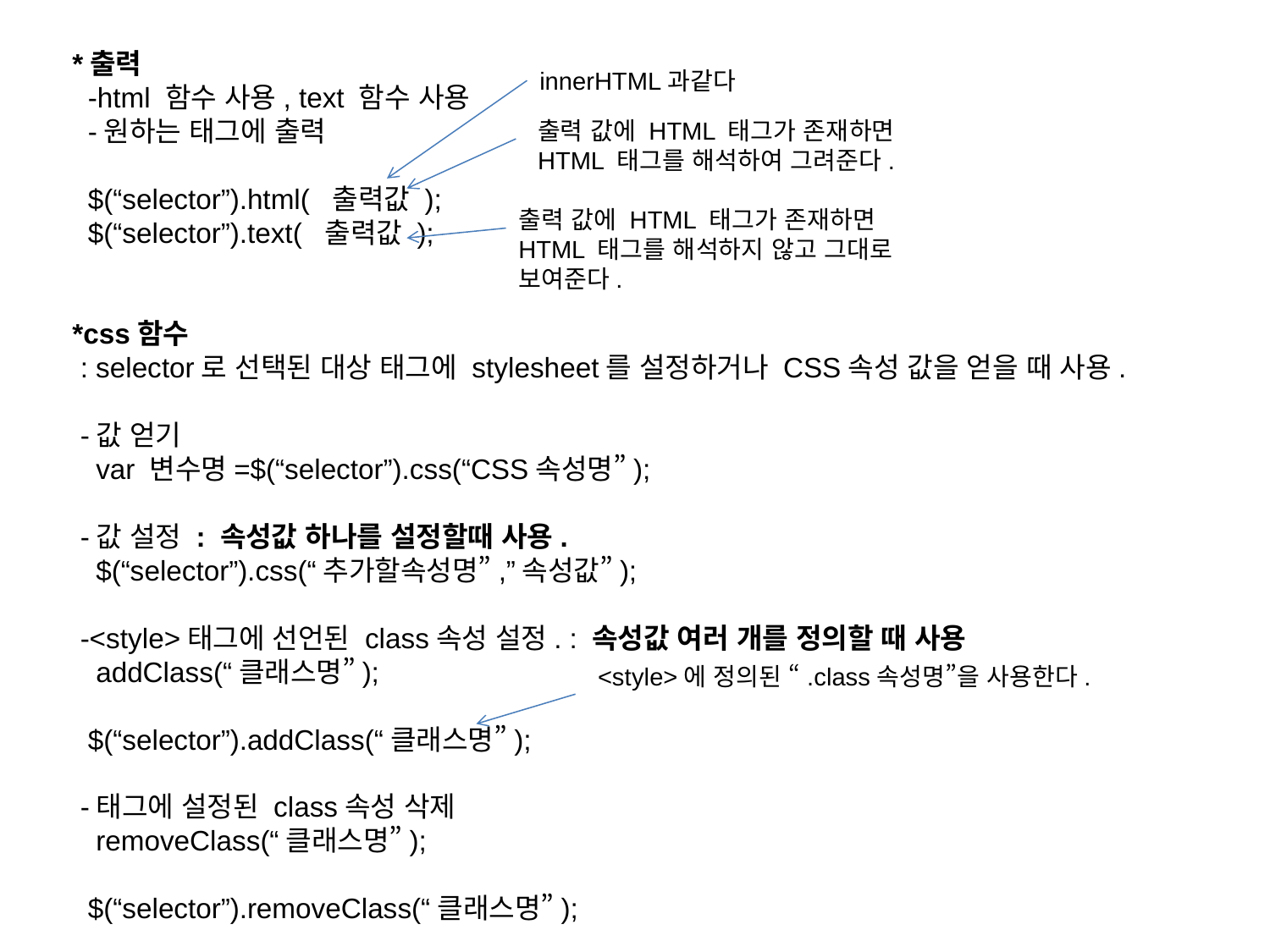

*출력
  -html 함수 사용, text 함수 사용
  -원하는 태그에 출력

  $(“selector”).html(  출력값 );
  $(“selector”).text(  출력값 );

*css함수
 : selector로 선택된 대상 태그에 stylesheet를 설정하거나 CSS속성 값을 얻을 때 사용.

 -값 얻기
   var 변수명=$(“selector”).css(“CSS속성명”);

 -값 설정 : 속성값 하나를 설정할때 사용.
   $(“selector”).css(“추가할속성명”,”속성값”);

 -<style>태그에 선언된 class속성 설정. : 속성값 여러 개를 정의할 때 사용
   addClass(“클래스명”);

  $(“selector”).addClass(“클래스명”);

 -태그에 설정된 class속성 삭제
   removeClass(“클래스명”);

  $(“selector”).removeClass(“클래스명”);

innerHTML과같다
출력 값에 HTML 태그가 존재하면
HTML 태그를 해석하여 그려준다.
출력 값에 HTML 태그가 존재하면
HTML 태그를 해석하지 않고 그대로 보여준다.
<style>에 정의된 “.class속성명”을 사용한다.